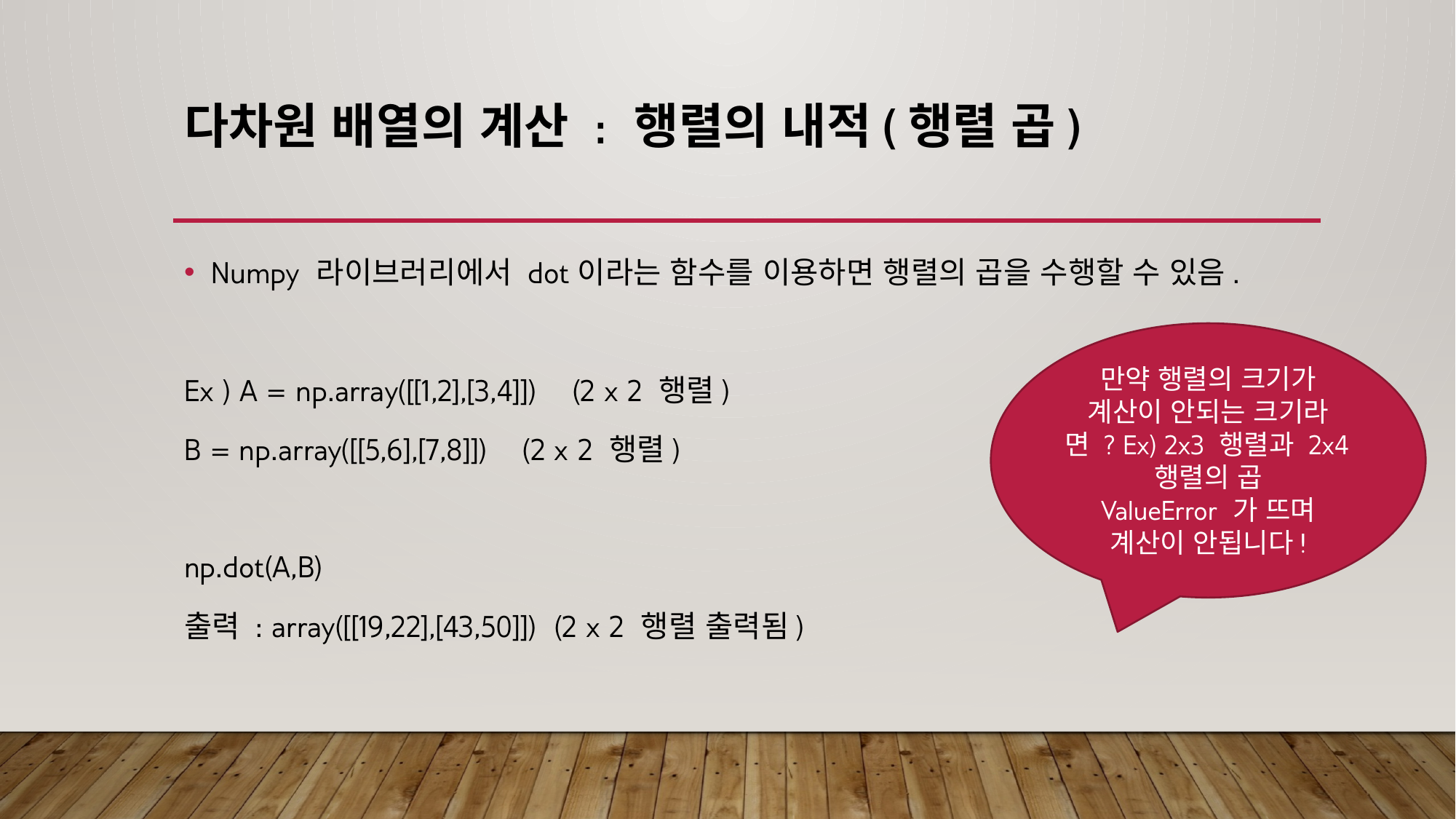

# 다차원 배열의 계산 : 행렬의 내적(행렬 곱)
Numpy 라이브러리에서 dot이라는 함수를 이용하면 행렬의 곱을 수행할 수 있음.

Ex ) A = np.array([[1,2],[3,4]])    (2 x 2 행렬)
B = np.array([[5,6],[7,8]])    (2 x 2 행렬)

np.dot(A,B)
출력 : array([[19,22],[43,50]])  (2 x 2 행렬 출력됨)
만약 행렬의 크기가 계산이 안되는 크기라면 ? Ex) 2x3 행렬과 2x4행렬의 곱
ValueError 가 뜨며 계산이 안됩니다!